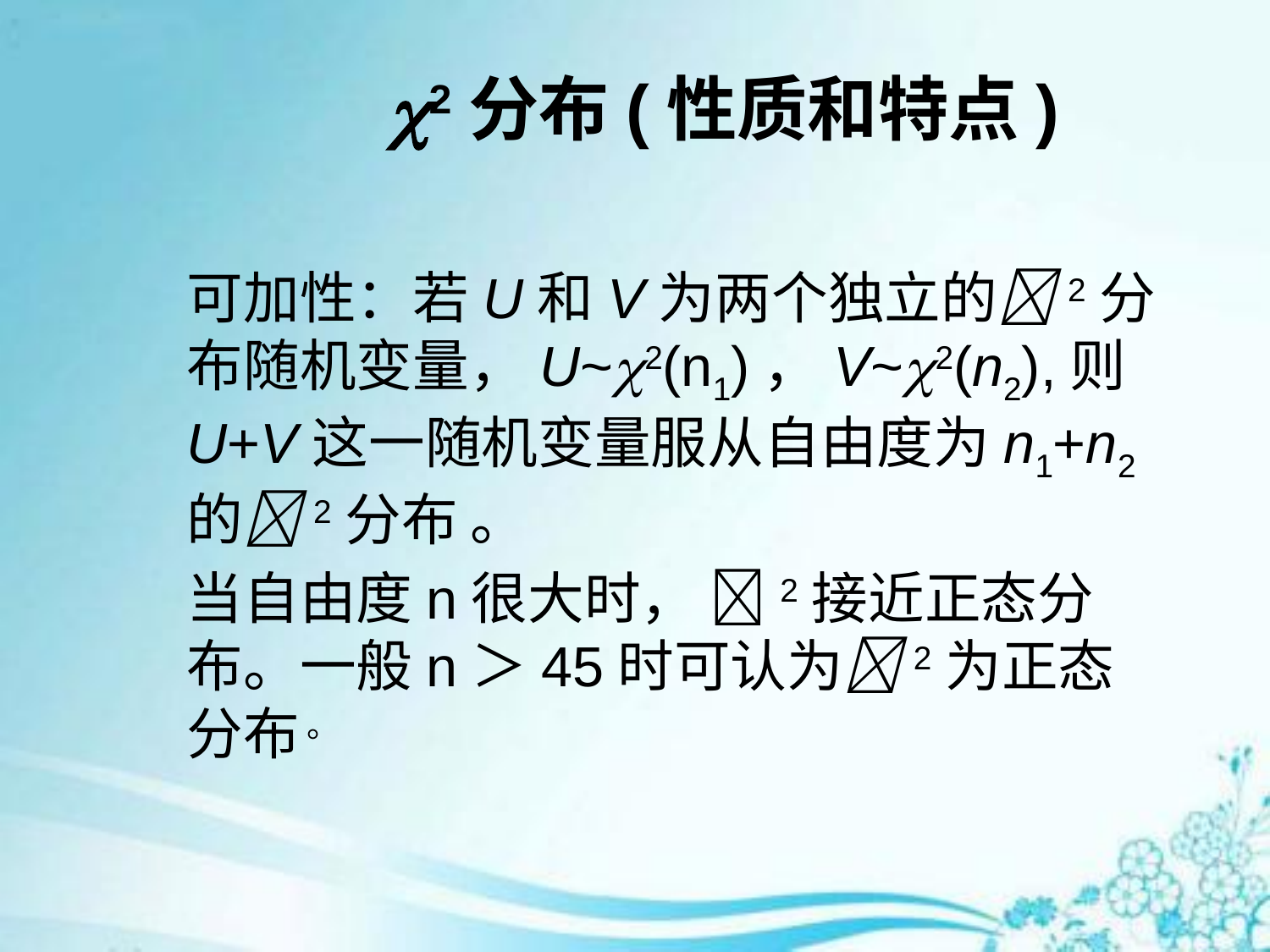

# χ2分布(性质和特点)
可加性：若U和V为两个独立的χ2分布随机变量，U~χ2(n1)，V~χ2(n2),则U+V这一随机变量服从自由度为n1+n2的χ2分布 。
	当自由度n很大时， χ2接近正态分布。一般n＞45时可认为χ2为正态分布 。